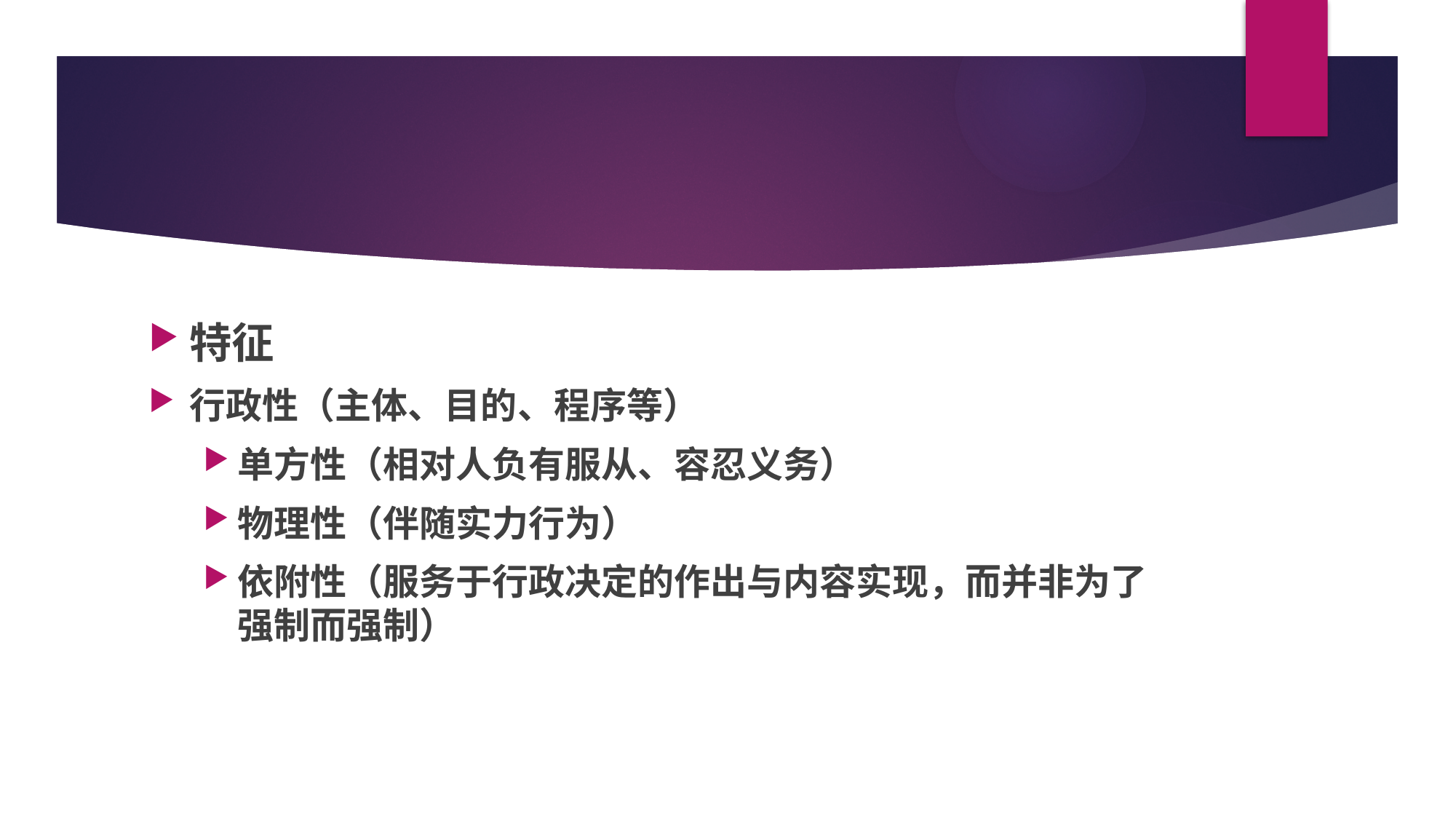

#
特征
行政性（主体、目的、程序等）
单方性（相对人负有服从、容忍义务）
物理性（伴随实力行为）
依附性（服务于行政决定的作出与内容实现，而并非为了强制而强制）